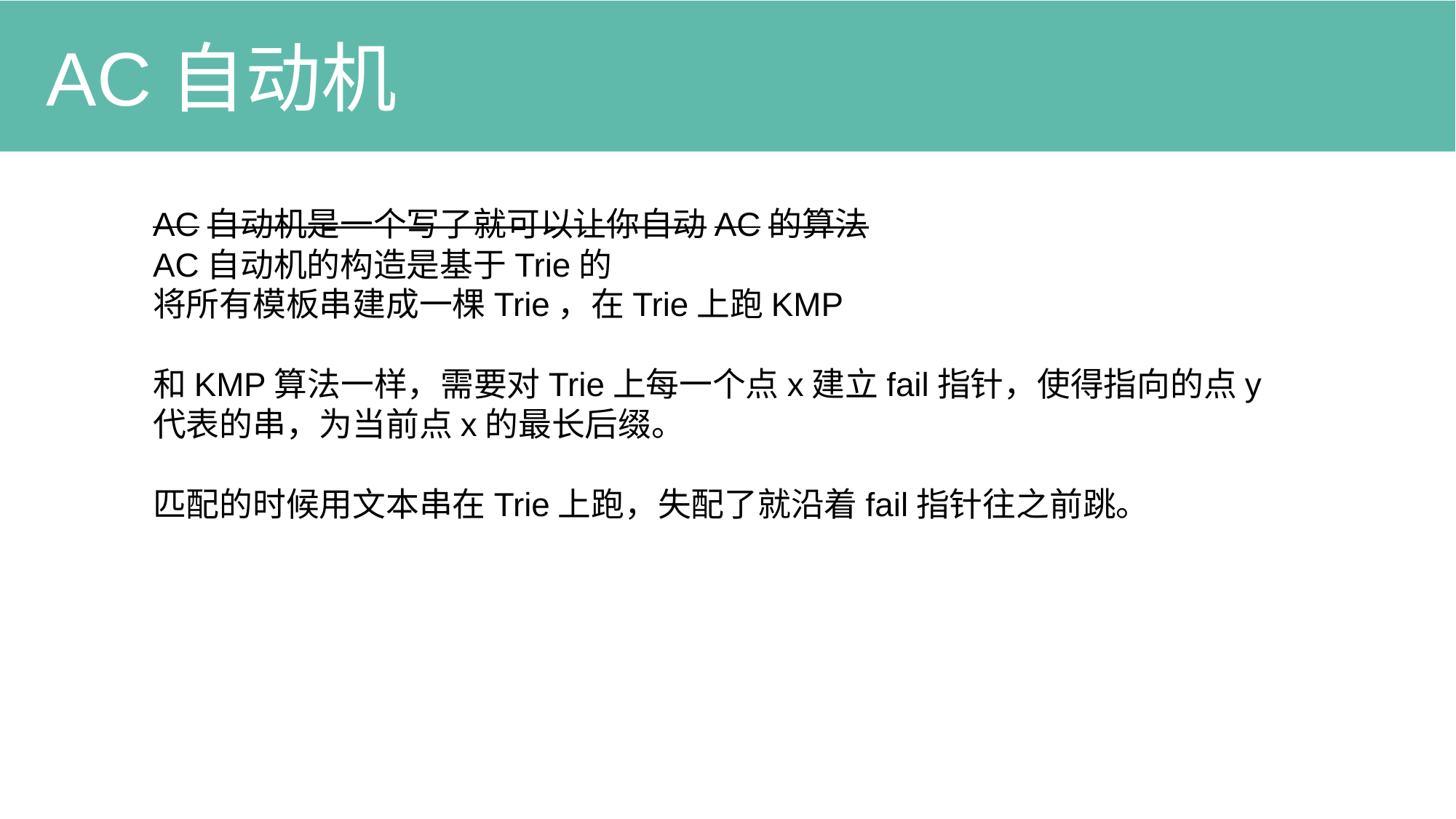

AC自动机
AC自动机是一个写了就可以让你自动AC的算法
AC自动机的构造是基于Trie的
将所有模板串建成一棵Trie，在Trie上跑KMP

和KMP算法一样，需要对Trie上每一个点x建立fail指针，使得指向的点y代表的串，为当前点x的最长后缀。

匹配的时候用文本串在Trie上跑，失配了就沿着fail指针往之前跳。